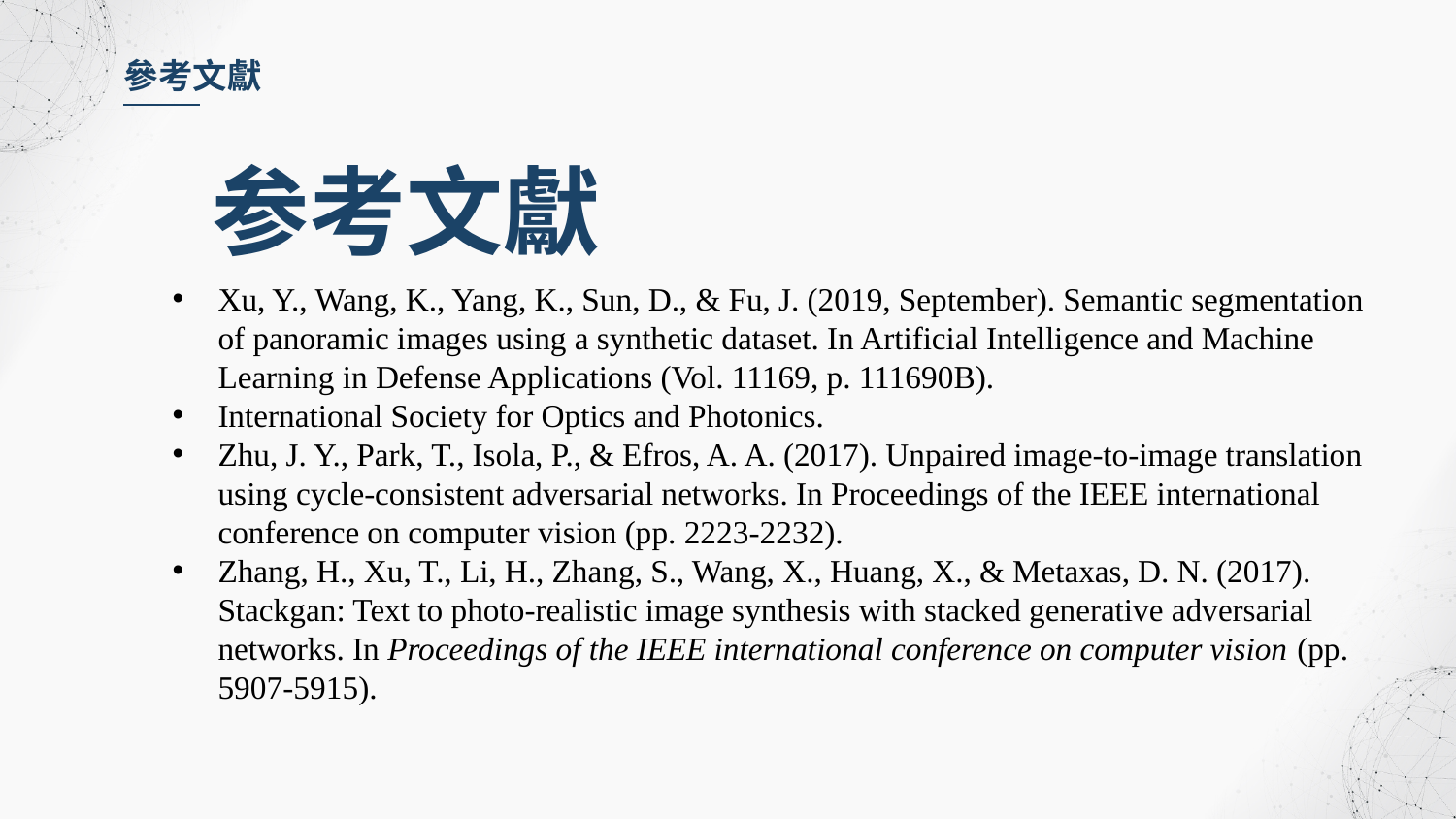

參考文獻
参考文獻
Xu, Y., Wang, K., Yang, K., Sun, D., & Fu, J. (2019, September). Semantic segmentation of panoramic images using a synthetic dataset. In Artificial Intelligence and Machine Learning in Defense Applications (Vol. 11169, p. 111690B).
International Society for Optics and Photonics.
Zhu, J. Y., Park, T., Isola, P., & Efros, A. A. (2017). Unpaired image-to-image translation using cycle-consistent adversarial networks. In Proceedings of the IEEE international conference on computer vision (pp. 2223-2232).
Zhang, H., Xu, T., Li, H., Zhang, S., Wang, X., Huang, X., & Metaxas, D. N. (2017). Stackgan: Text to photo-realistic image synthesis with stacked generative adversarial networks. In Proceedings of the IEEE international conference on computer vision (pp. 5907-5915).